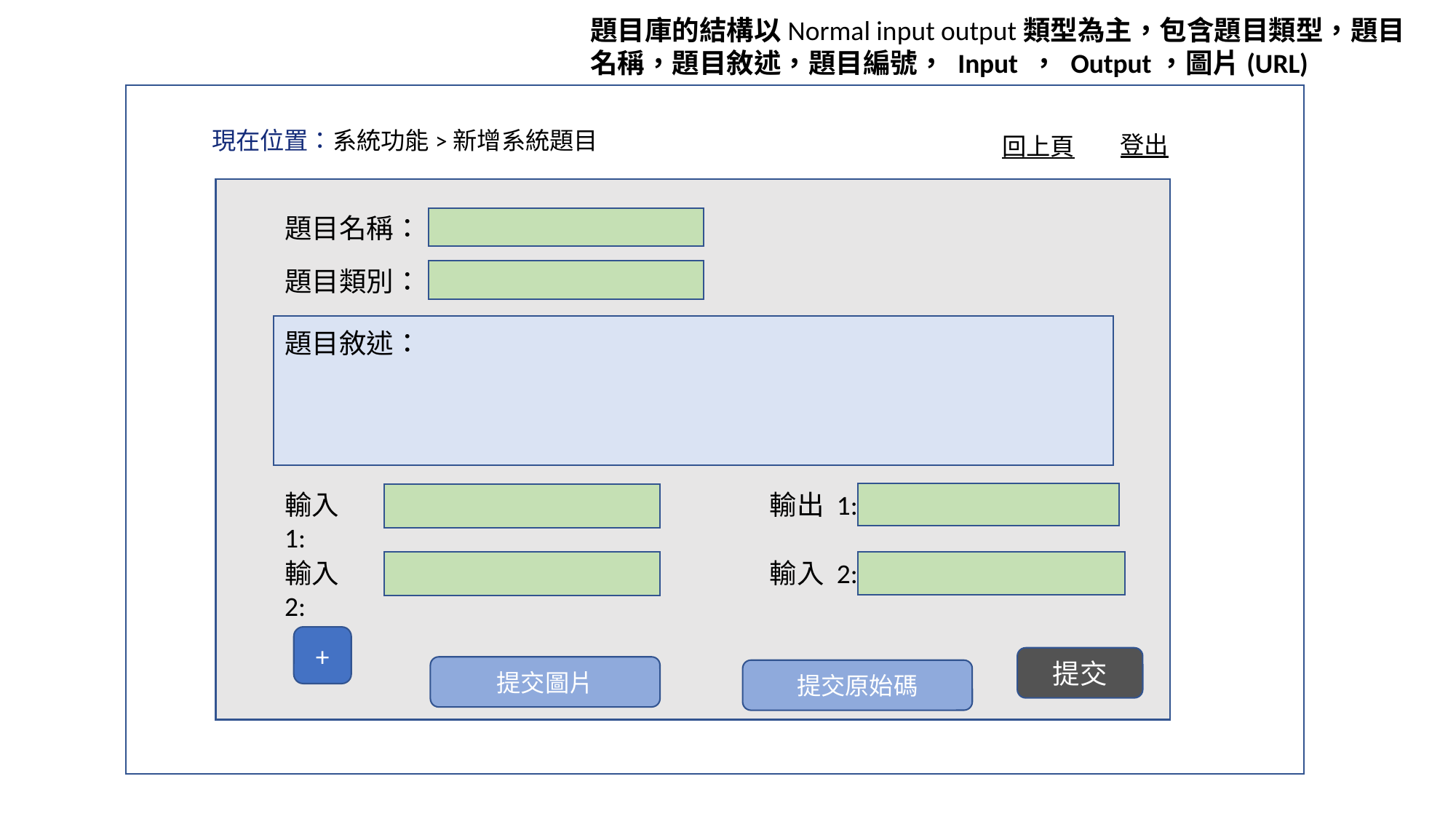

題目庫的結構以Normal input output類型為主，包含題目類型，題目名稱，題目敘述，題目編號， Input ， Output，圖片(URL)

題目名稱：

題目敘述：
輸出 1:
輸入 1:

輸入 2:
輸入 2:

+
提交
現在位置：系統功能>新增系統題目
登出
回上頁

題目類別：
提交圖片
提交原始碼